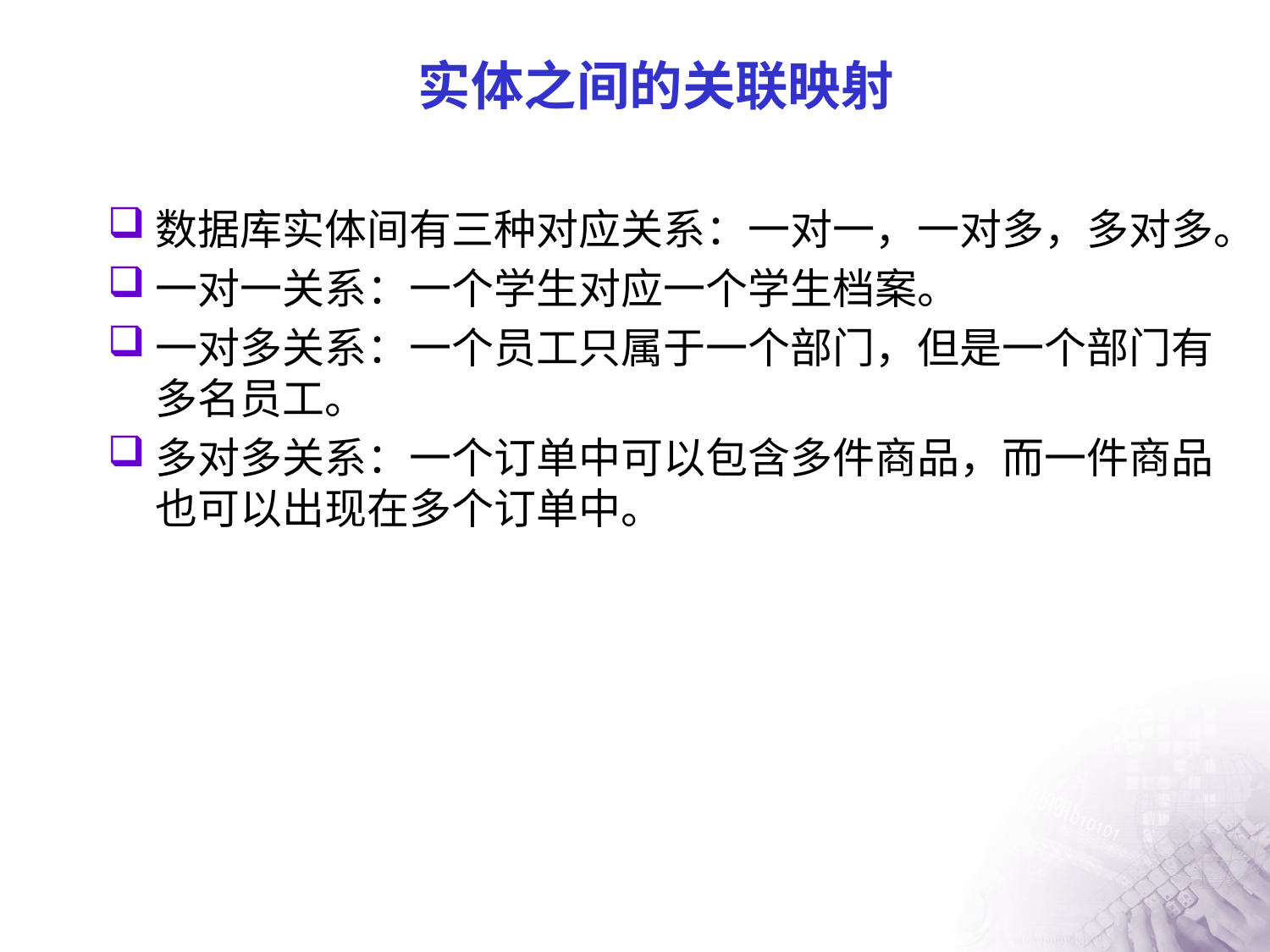

# 实体之间的关联映射
数据库实体间有三种对应关系：一对一，一对多，多对多。
一对一关系：一个学生对应一个学生档案。
一对多关系：一个员工只属于一个部门，但是一个部门有多名员工。
多对多关系：一个订单中可以包含多件商品，而一件商品也可以出现在多个订单中。